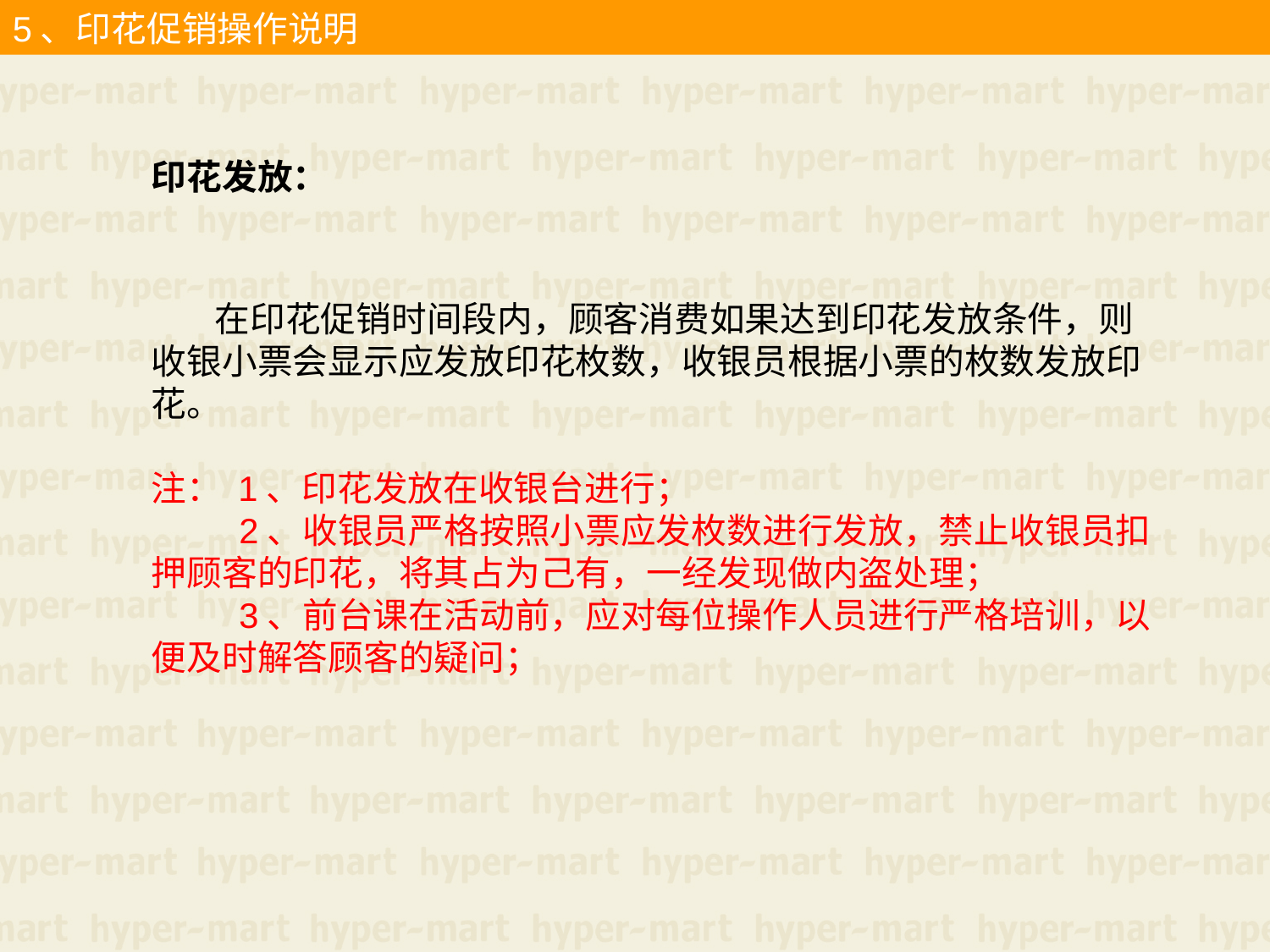

5、印花促销操作说明
印花发放：

       在印花促销时间段内，顾客消费如果达到印花发放条件，则收银小票会显示应发放印花枚数，收银员根据小票的枚数发放印花。

注： 1、印花发放在收银台进行；
         2、收银员严格按照小票应发枚数进行发放，禁止收银员扣押顾客的印花，将其占为己有，一经发现做内盗处理；
         3、前台课在活动前，应对每位操作人员进行严格培训，以便及时解答顾客的疑问；